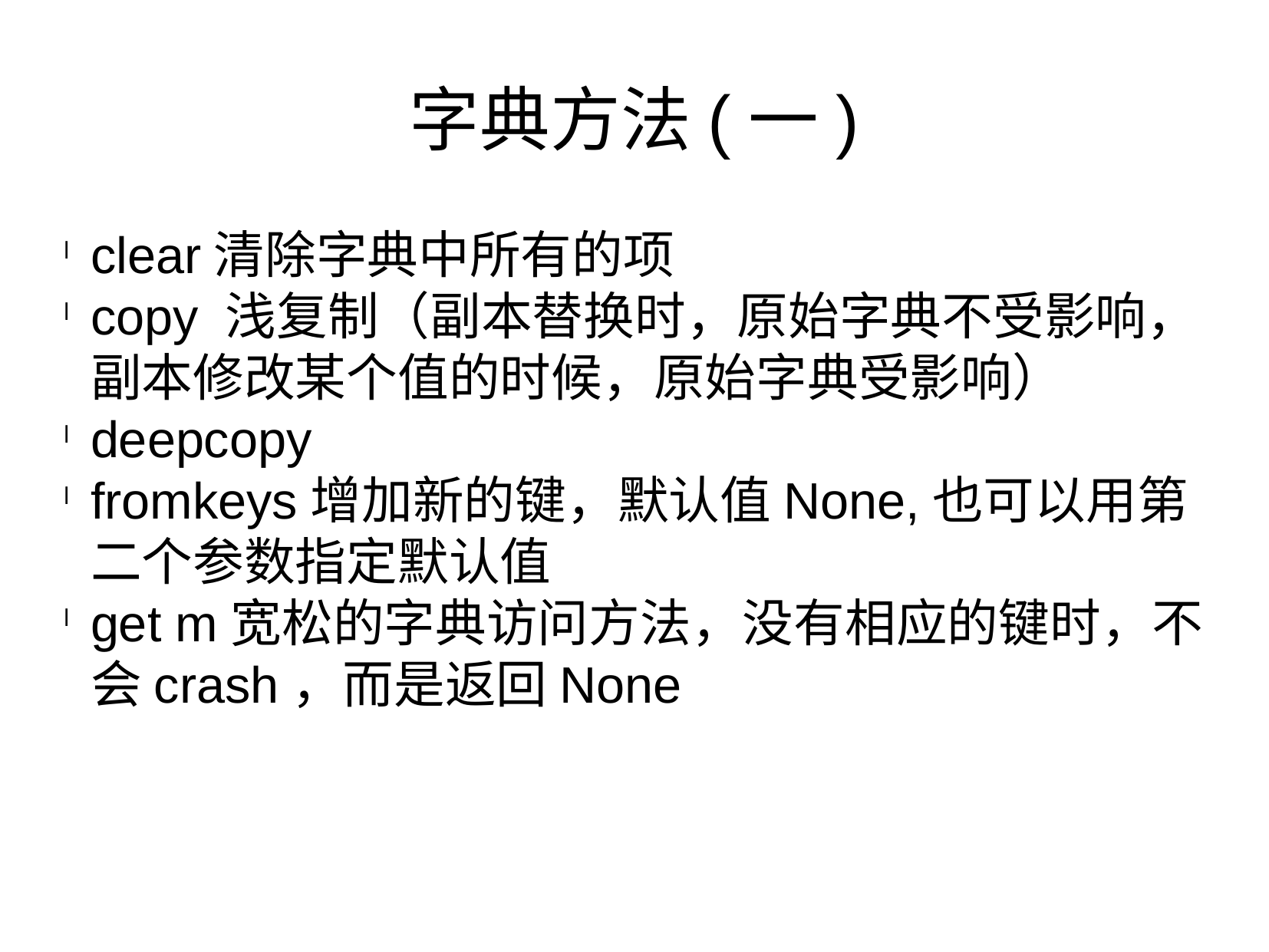

字典方法(一)
clear清除字典中所有的项
copy 浅复制（副本替换时，原始字典不受影响，副本修改某个值的时候，原始字典受影响）
deepcopy
fromkeys增加新的键，默认值None,也可以用第二个参数指定默认值
get m宽松的字典访问方法，没有相应的键时，不会crash，而是返回None